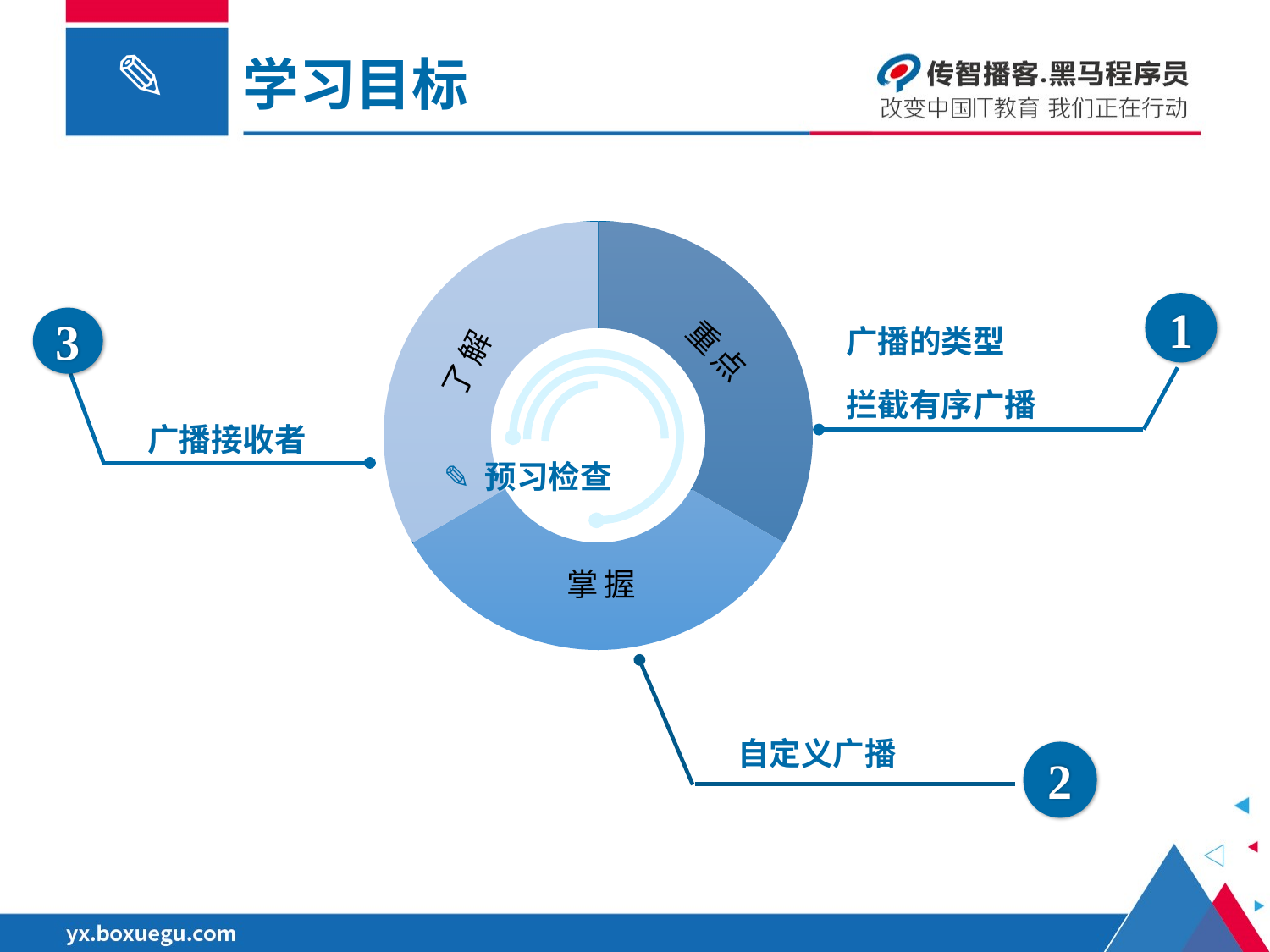

学习目标

### Chart

| Category | 销售额 |
|---|---|
| 掌握知识 | 3.333333333 |
| 理解知识 | 3.333333333 |
| 了解知识 | 3.333333333 |
了解
重点
掌握
1

广播的类型
拦截有序广播
广播接收者
3

✎ 预习检查

2
自定义广播